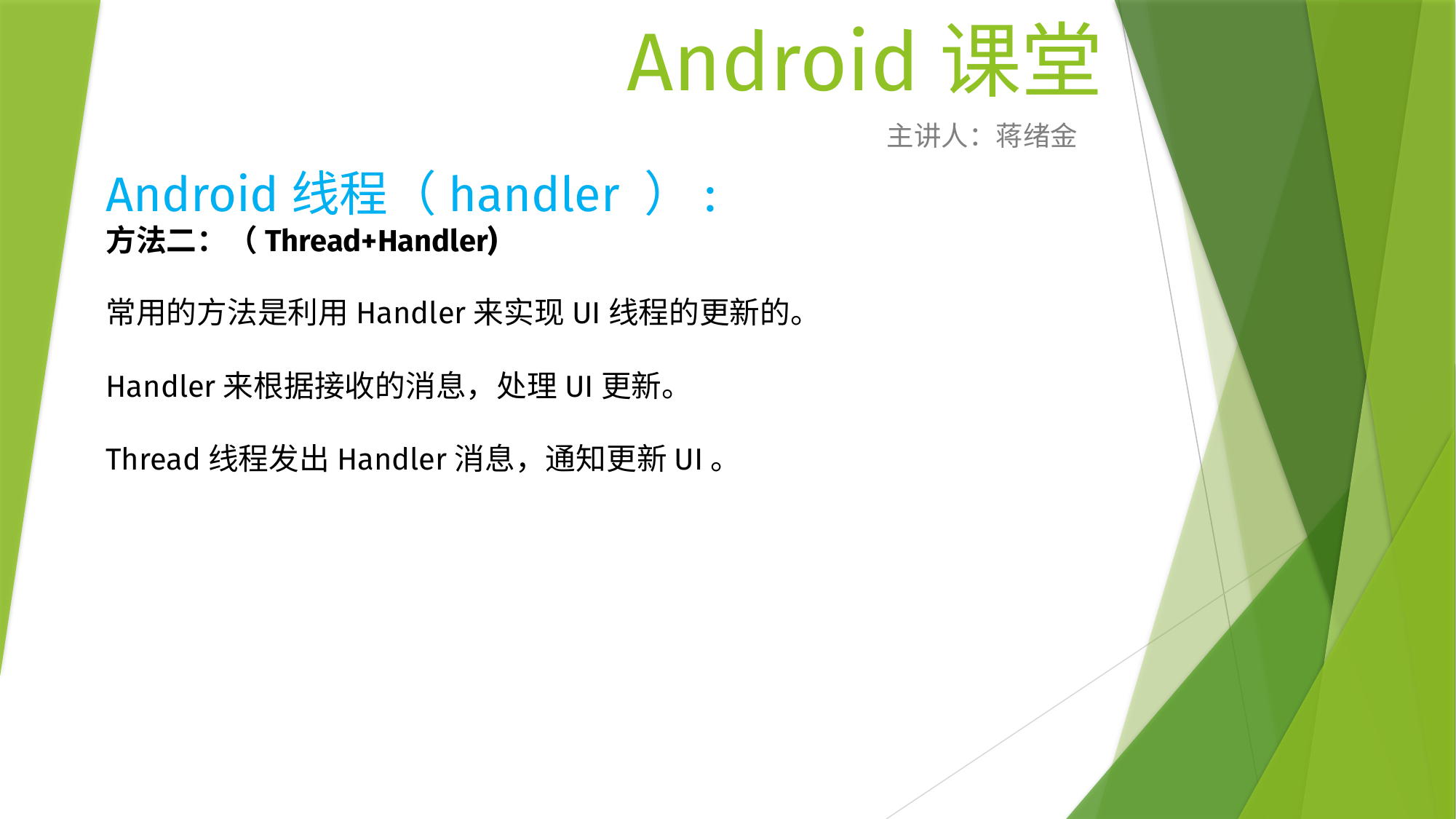

# Android课堂
主讲人：蒋绪金
Android线程（handler ）:
方法二：（Thread+Handler)

常用的方法是利用Handler来实现UI线程的更新的。

Handler来根据接收的消息，处理UI更新。

Thread线程发出Handler消息，通知更新UI。